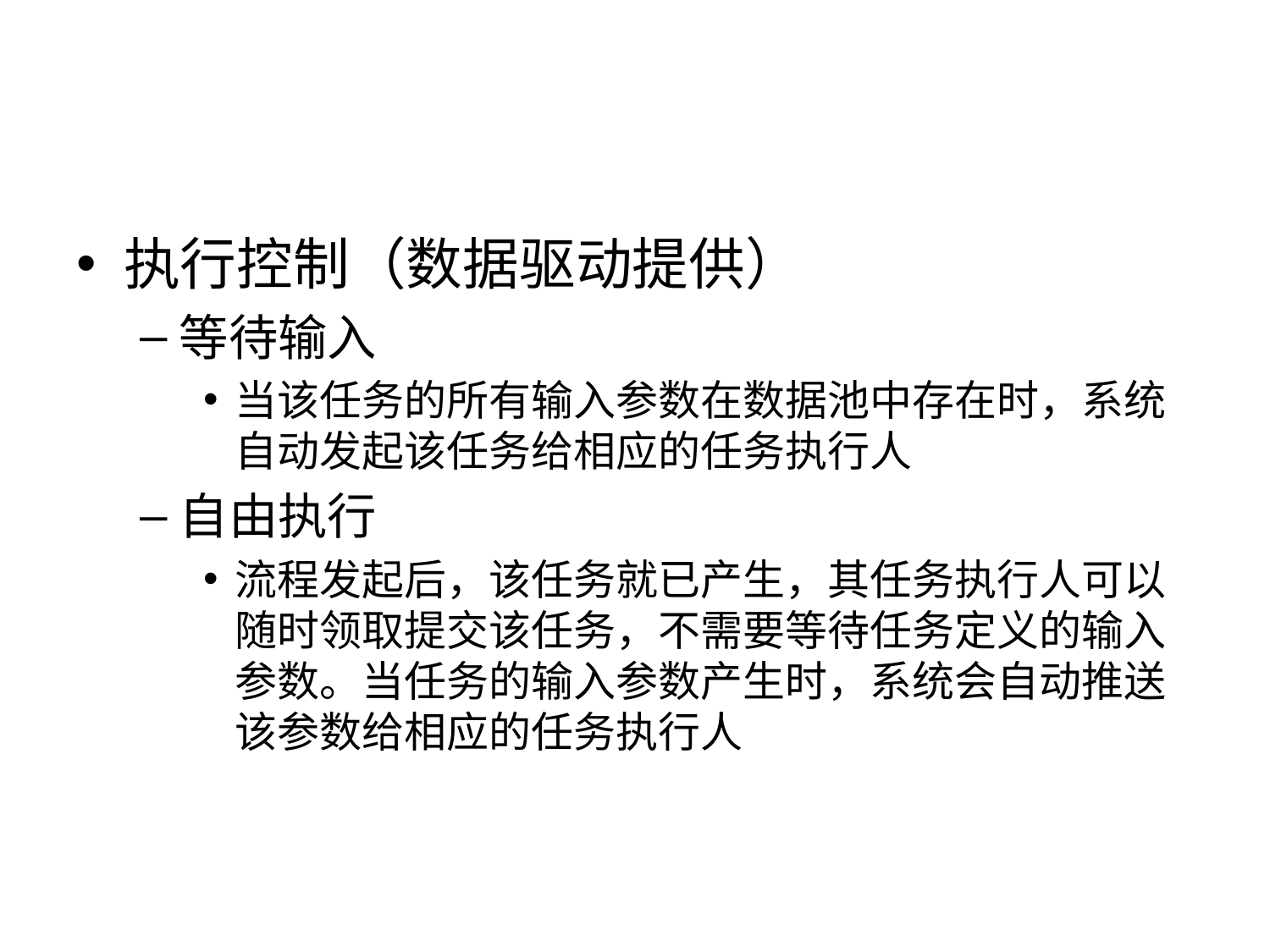

执行控制（数据驱动提供）
等待输入
当该任务的所有输入参数在数据池中存在时，系统自动发起该任务给相应的任务执行人
自由执行
流程发起后，该任务就已产生，其任务执行人可以随时领取提交该任务，不需要等待任务定义的输入参数。当任务的输入参数产生时，系统会自动推送该参数给相应的任务执行人